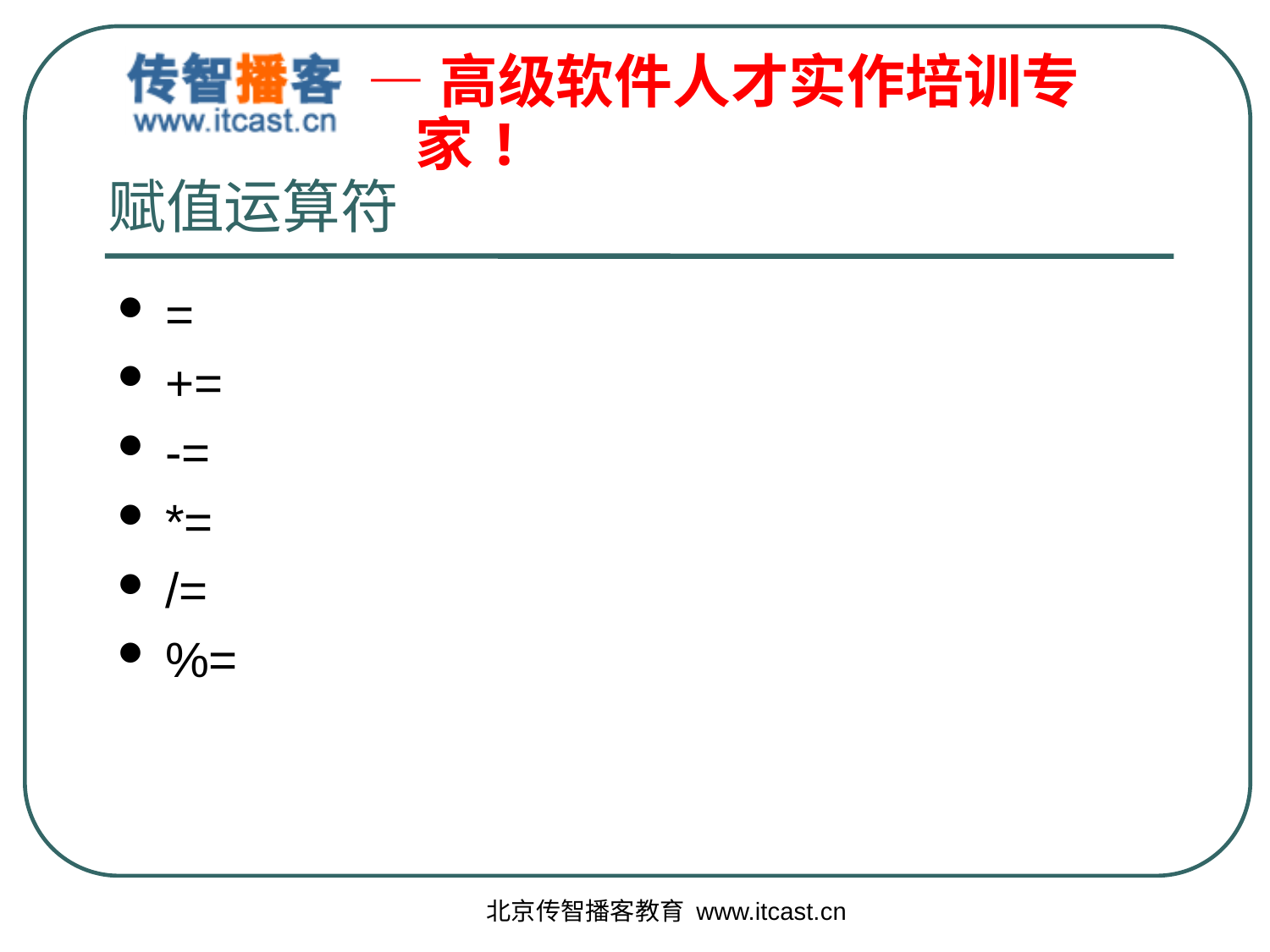

# 赋值运算符
=
+=
-=
*=
/=
%=
北京传智播客教育 www.itcast.cn